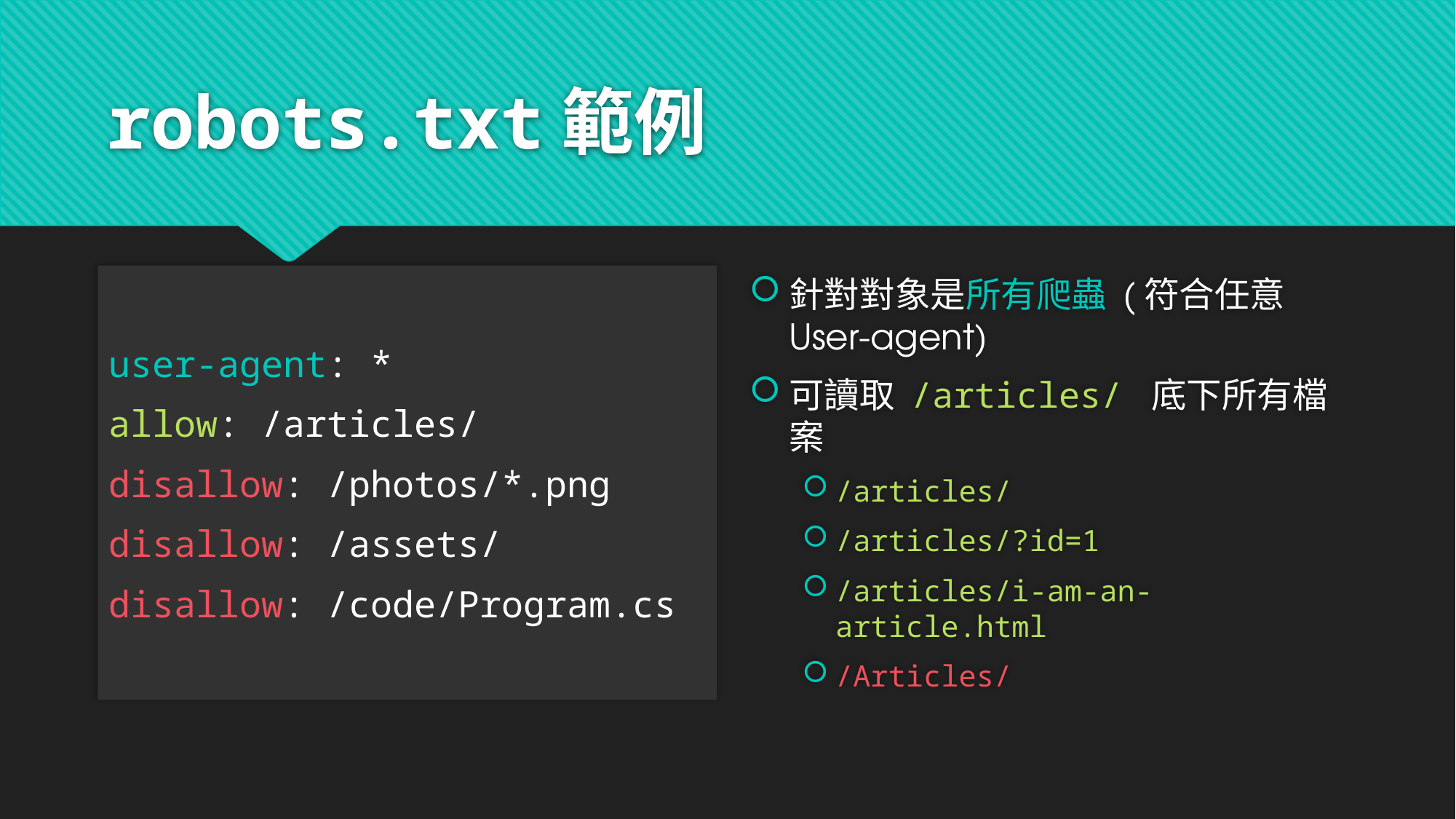

# robots.txt範例
user-agent: *
allow: /articles/
disallow: /photos/*.png
disallow: /assets/
disallow: /code/Program.cs
針對對象是所有爬蟲 (符合任意User-agent)
可讀取 /articles/ 底下所有檔案
/articles/
/articles/?id=1
/articles/i-am-an-article.html
/Articles/